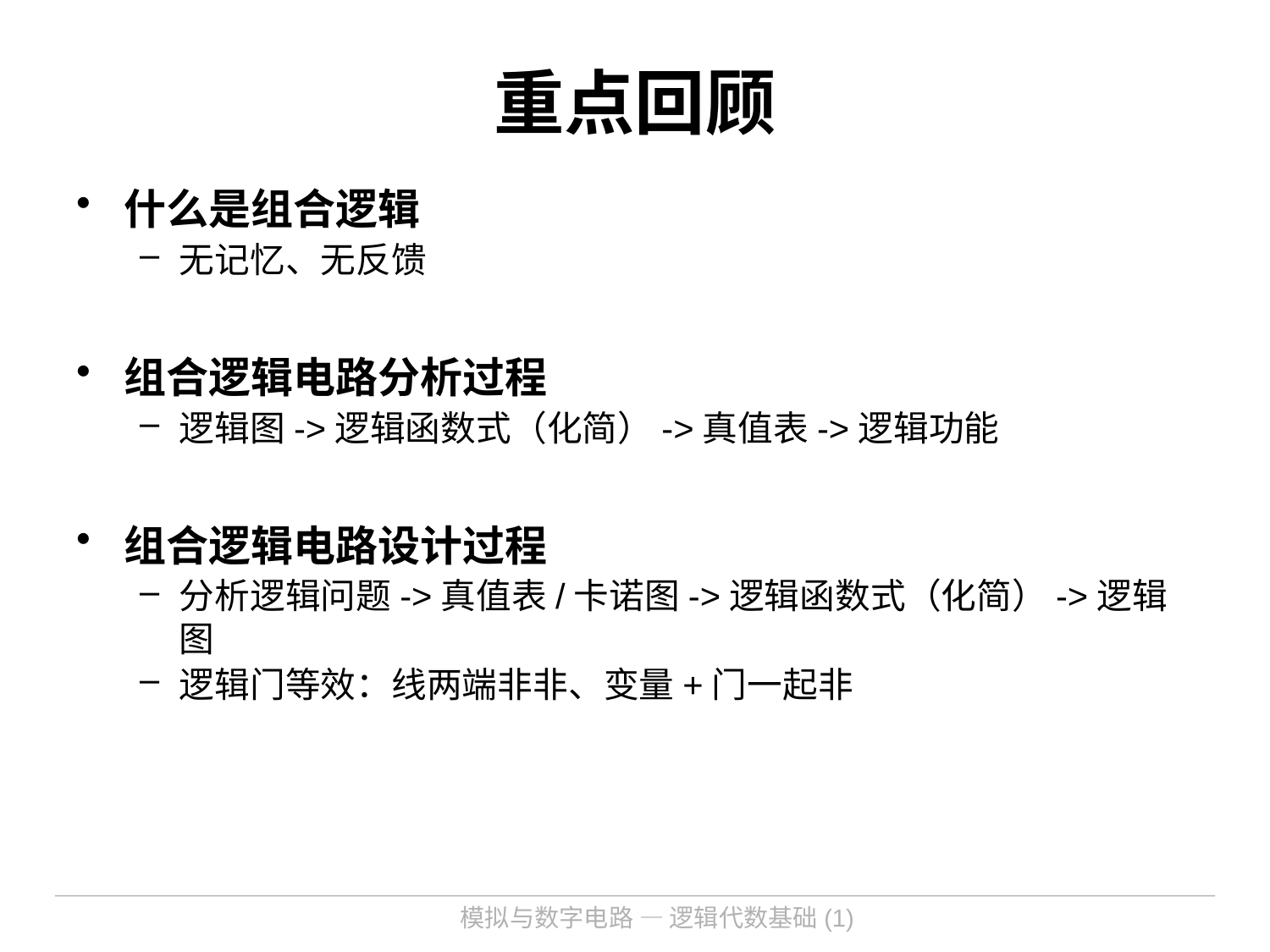

# 重点回顾
什么是组合逻辑
无记忆、无反馈

组合逻辑电路分析过程
逻辑图->逻辑函数式（化简）->真值表->逻辑功能

组合逻辑电路设计过程
分析逻辑问题->真值表/卡诺图->逻辑函数式（化简）->逻辑图
逻辑门等效：线两端非非、变量+门一起非

模拟与数字电路 — 逻辑代数基础(1)
2